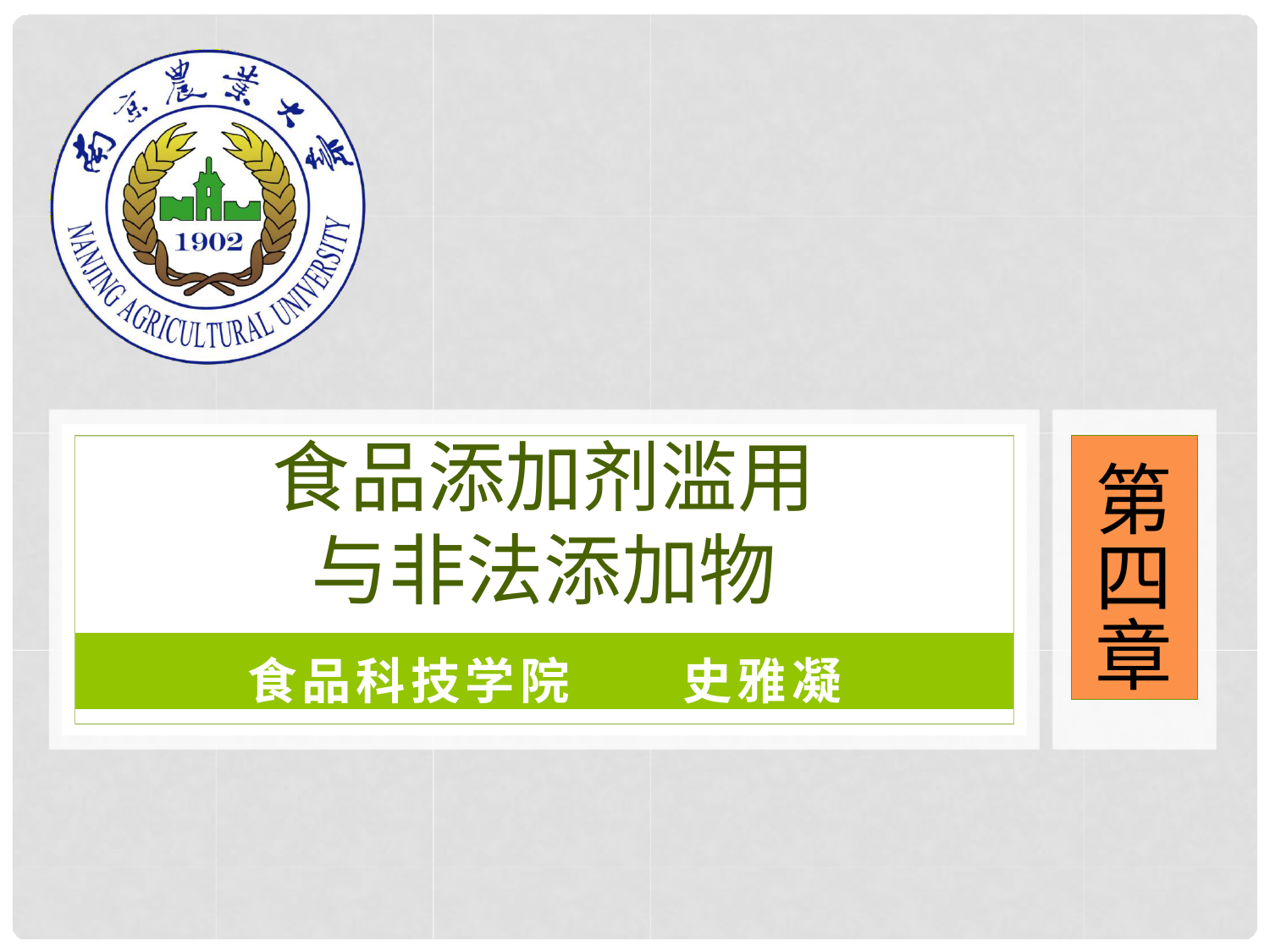

食品添加剂滥用 与非法添加物
第 四 章
食品科技学院	史雅凝